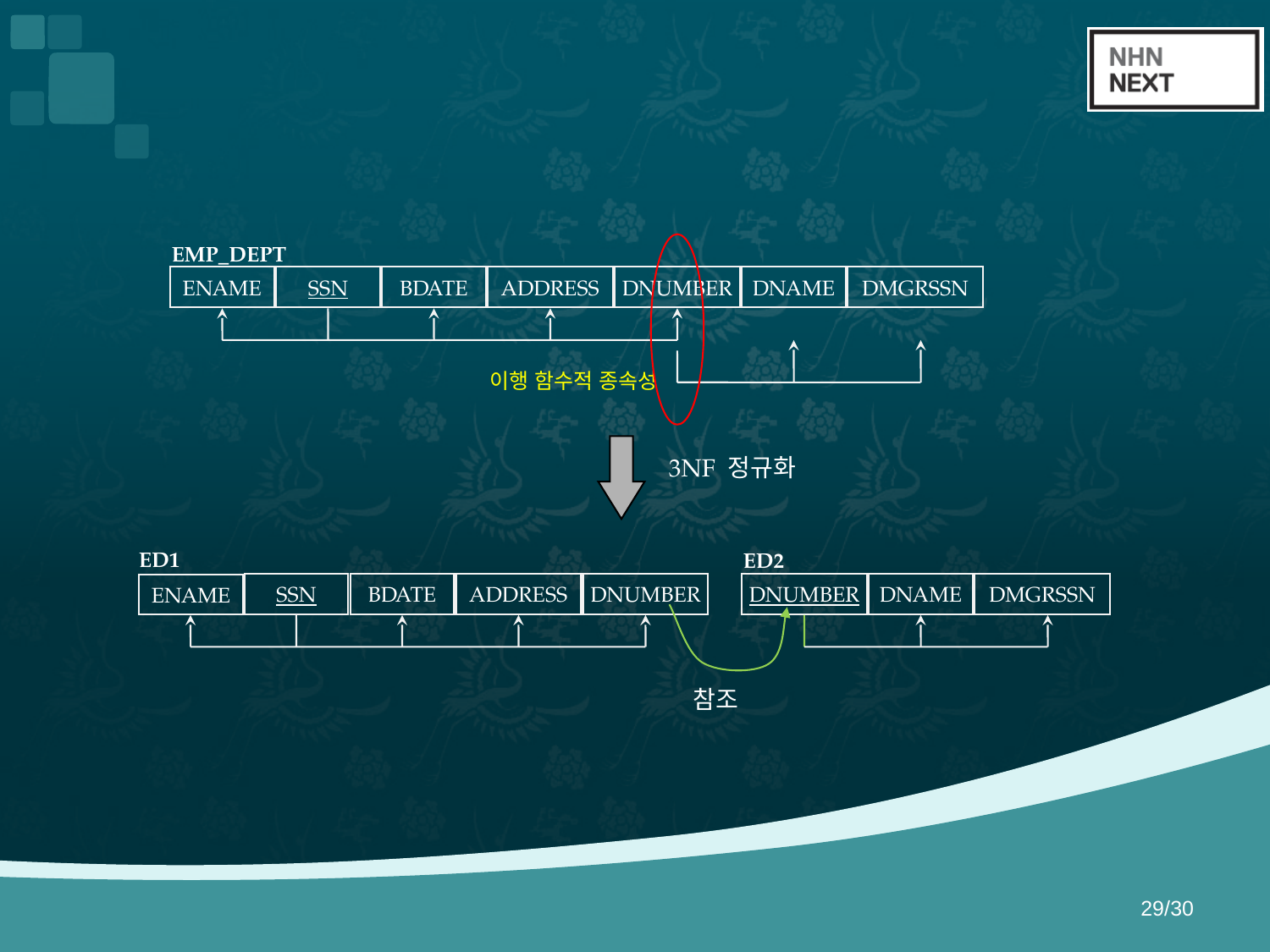

#

EMP_DEPT
ENAME
SSN
BDATE
ADDRESS
DNUMBER
DNAME
DMGRSSN

이행 함수적 종속성

3NF 정규화
ED1
ED2
SSN
BDATE
ADDRESS
DNUMBER
DNUMBER
DNAME
DMGRSSN
ENAME

참조
29/30